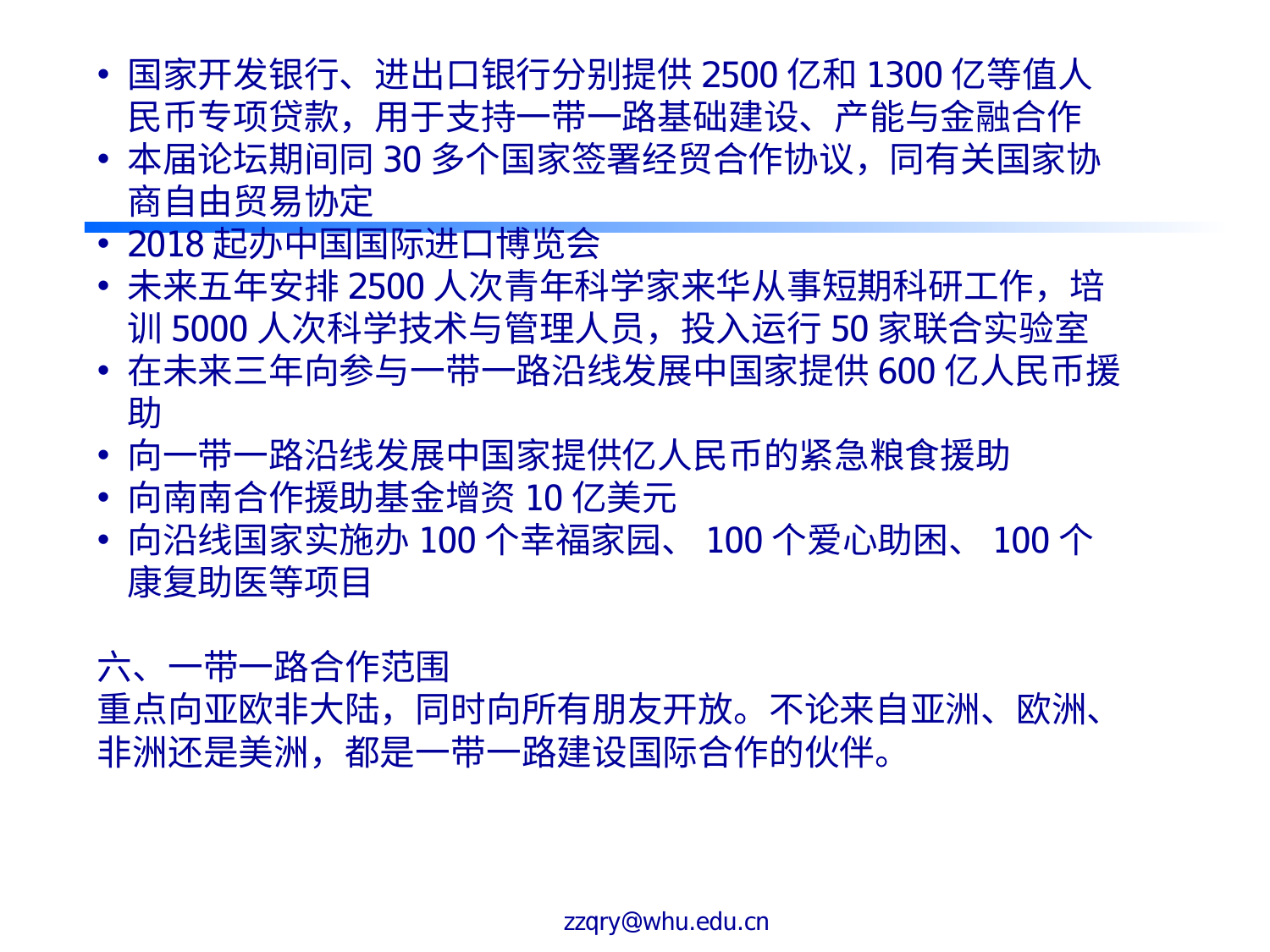

国家开发银行、进出口银行分别提供2500亿和1300亿等值人民币专项贷款，用于支持一带一路基础建设、产能与金融合作
本届论坛期间同30多个国家签署经贸合作协议，同有关国家协商自由贸易协定
2018起办中国国际进口博览会
未来五年安排2500人次青年科学家来华从事短期科研工作，培训5000人次科学技术与管理人员，投入运行50家联合实验室
在未来三年向参与一带一路沿线发展中国家提供600亿人民币援助
向一带一路沿线发展中国家提供亿人民币的紧急粮食援助
向南南合作援助基金增资10亿美元
向沿线国家实施办100个幸福家园、100个爱心助困、100个康复助医等项目

六、一带一路合作范围
重点向亚欧非大陆，同时向所有朋友开放。不论来自亚洲、欧洲、非洲还是美洲，都是一带一路建设国际合作的伙伴。

zzqry@whu.edu.cn